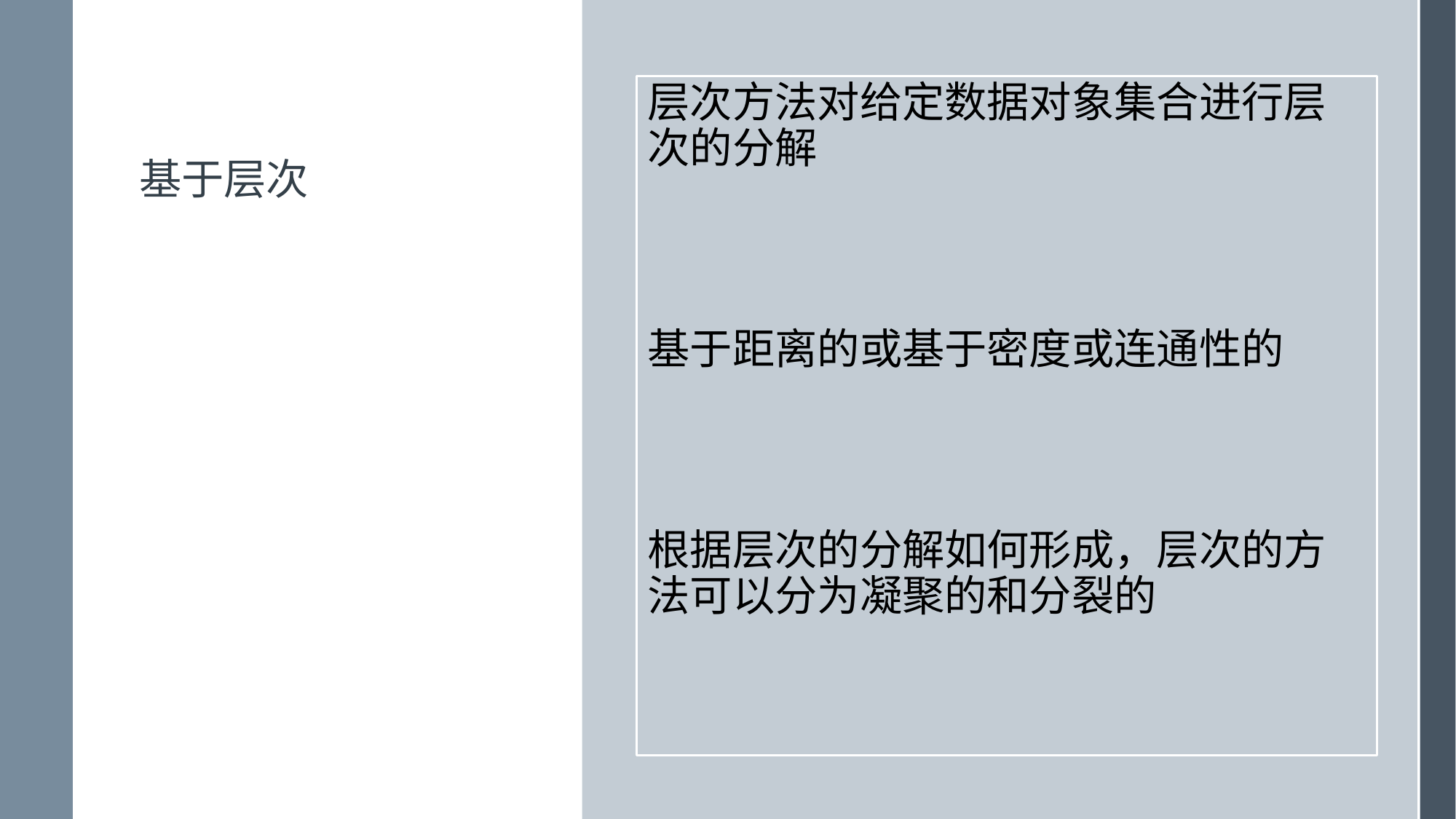

# 基于层次
层次方法对给定数据对象集合进行层次的分解

基于距离的或基于密度或连通性的

根据层次的分解如何形成，层次的方法可以分为凝聚的和分裂的